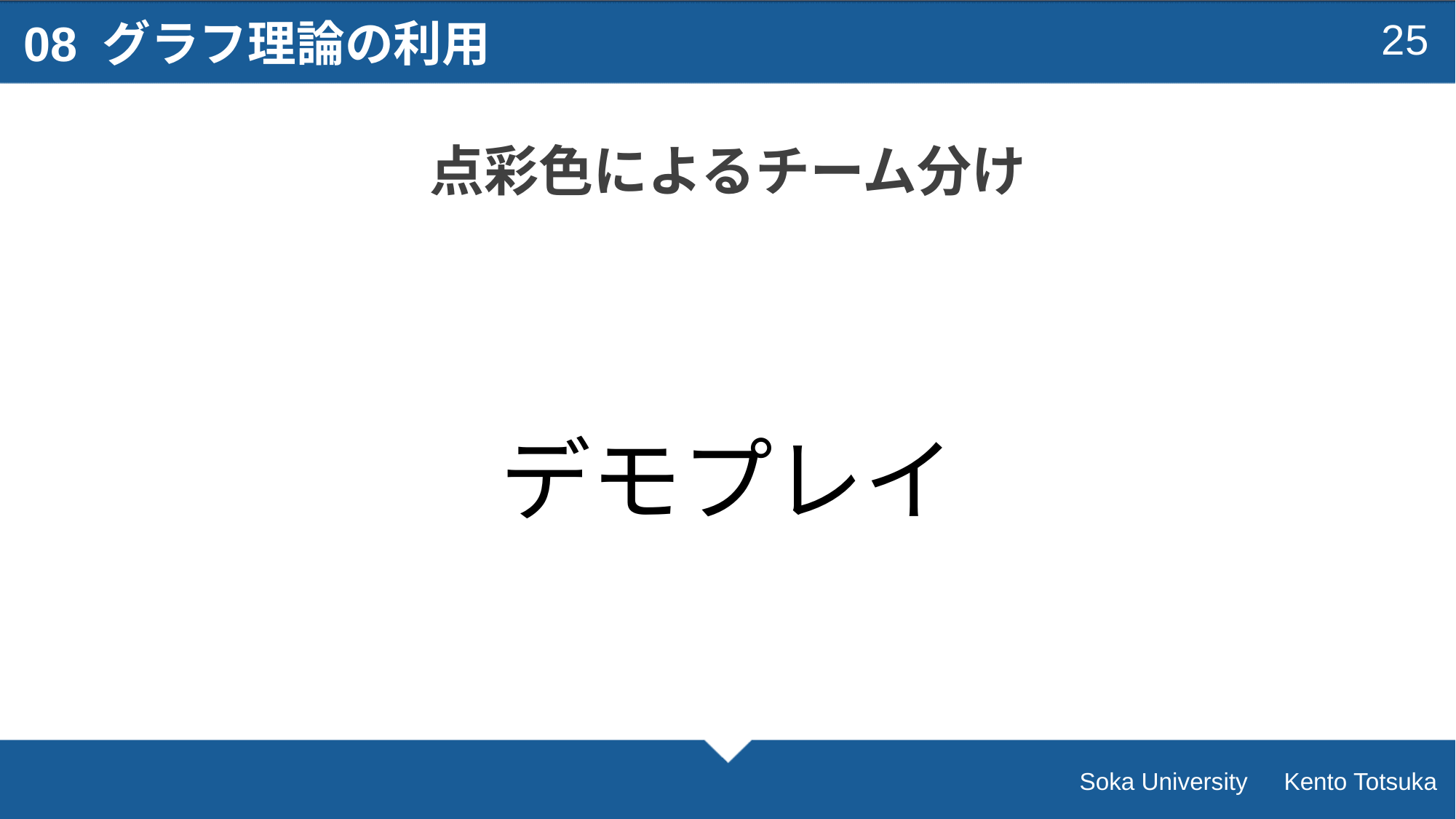

08 グラフ理論の利用
25
点彩色によるチーム分け
デモプレイ
Soka University　Kento Totsuka